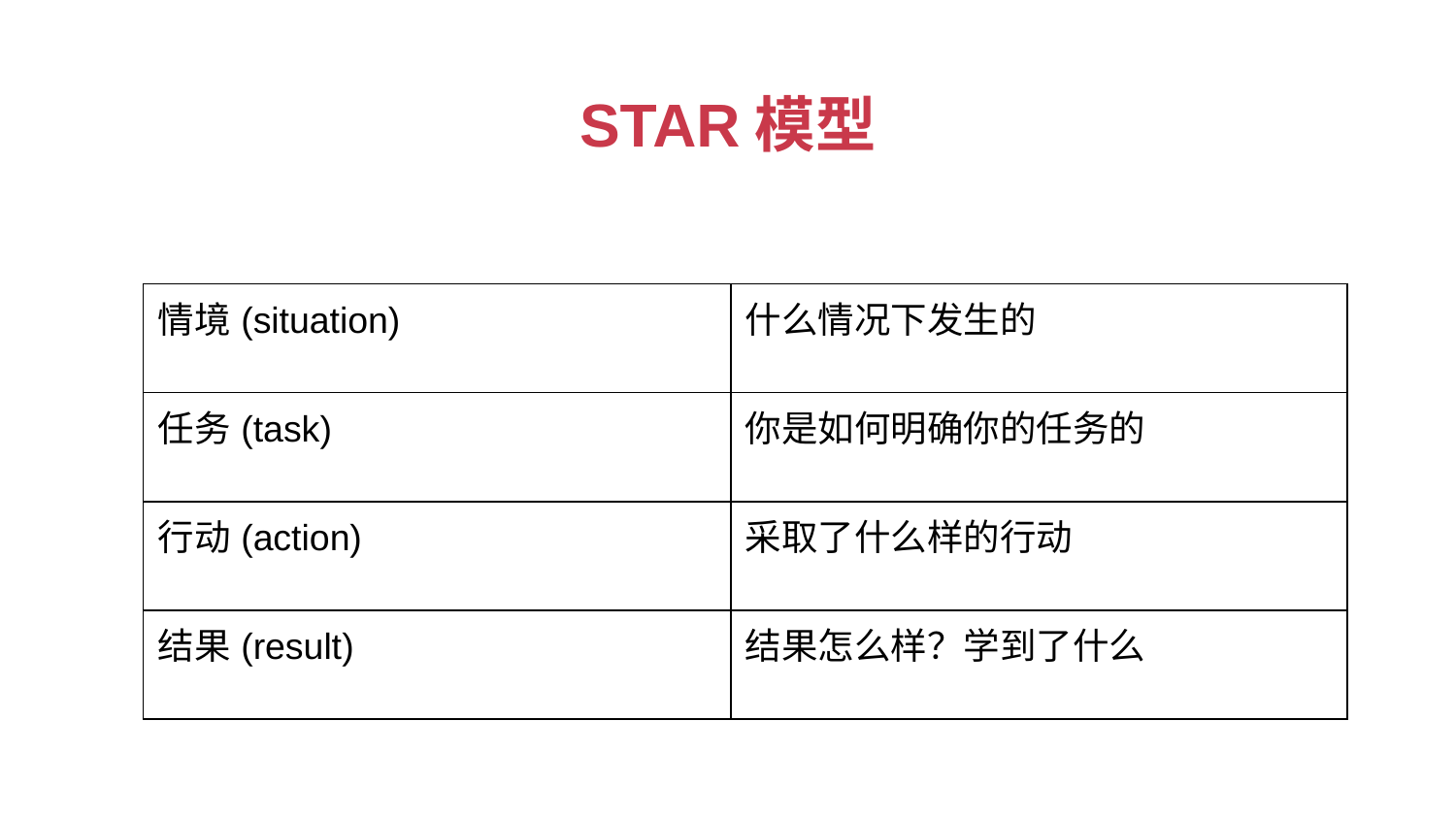

STAR模型

| 情境(situation) | 什么情况下发生的 |
| --- | --- |
| 任务(task) | 你是如何明确你的任务的 |
| 行动(action) | 采取了什么样的行动 |
| 结果(result) | 结果怎么样？学到了什么 |